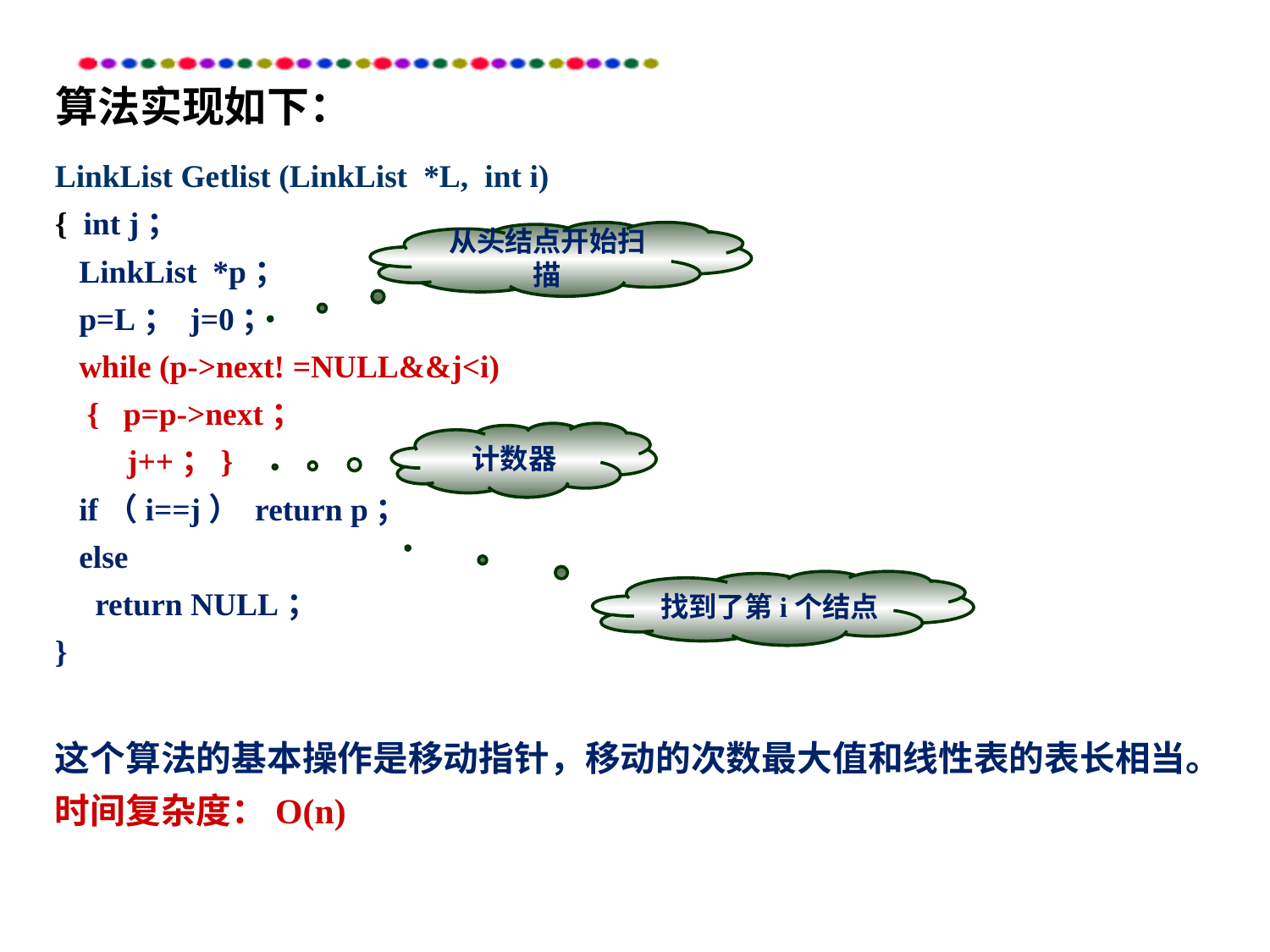

# 算法实现如下：
LinkList Getlist (LinkList  *L,  int i)
{  int j；
   LinkList  *p；
   p=L； j=0；
   while (p->next! =NULL&&j<i)
    {   p=p->next；
         j++；}
   if（i==j） return p；
   else
     return NULL；
}
从头结点开始扫描
计数器
找到了第i个结点
这个算法的基本操作是移动指针，移动的次数最大值和线性表的表长相当。
时间复杂度：O(n)